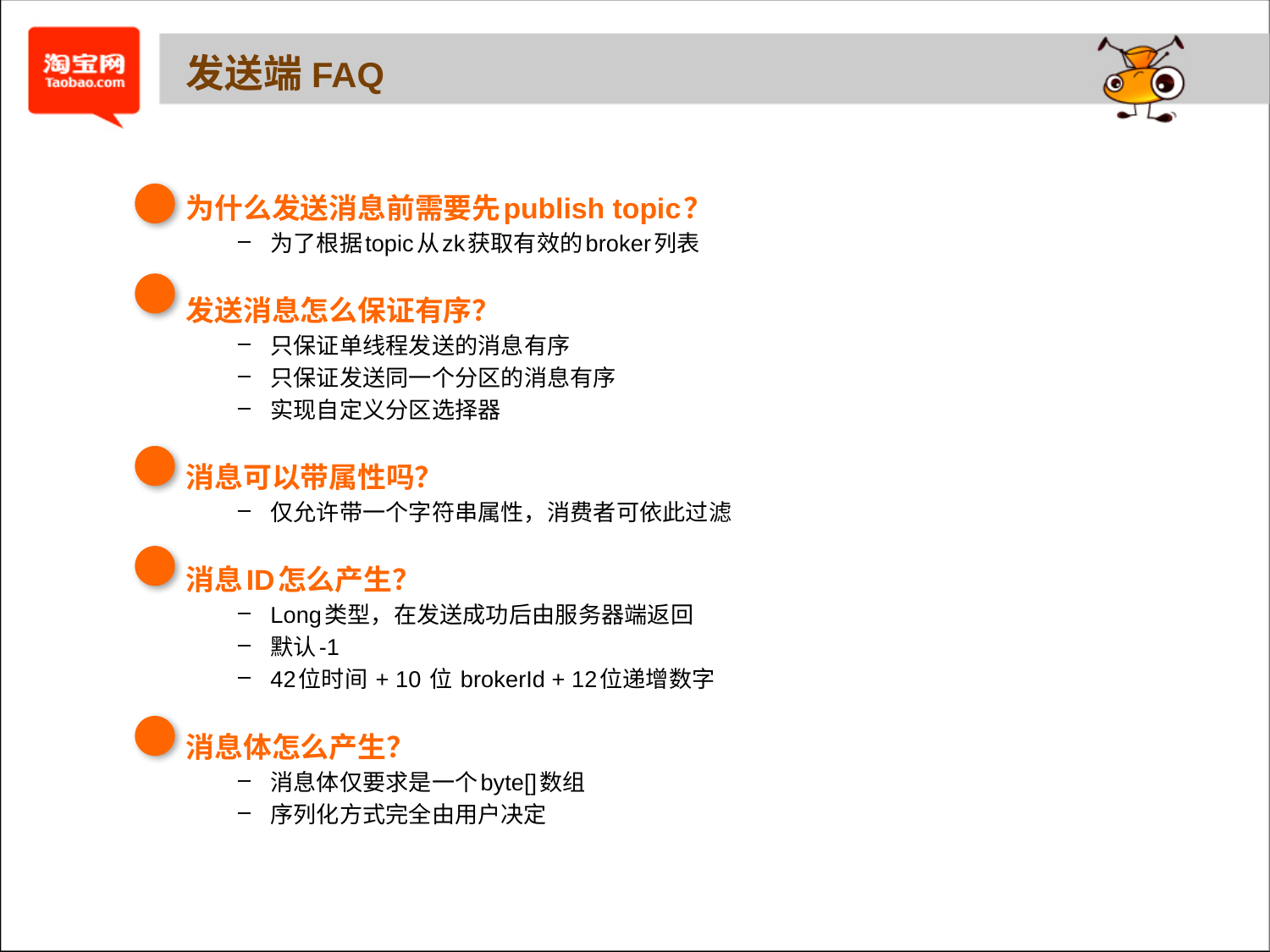

# 发送端FAQ

为什么发送消息前需要先publish topic？
为了根据topic从zk获取有效的broker列表

发送消息怎么保证有序？
只保证单线程发送的消息有序
只保证发送同一个分区的消息有序
实现自定义分区选择器

消息可以带属性吗？
仅允许带一个字符串属性，消费者可依此过滤

消息ID怎么产生？
Long类型，在发送成功后由服务器端返回
默认-1
42位时间 + 10 位 brokerId + 12位递增数字

消息体怎么产生？
消息体仅要求是一个byte[]数组
序列化方式完全由用户决定